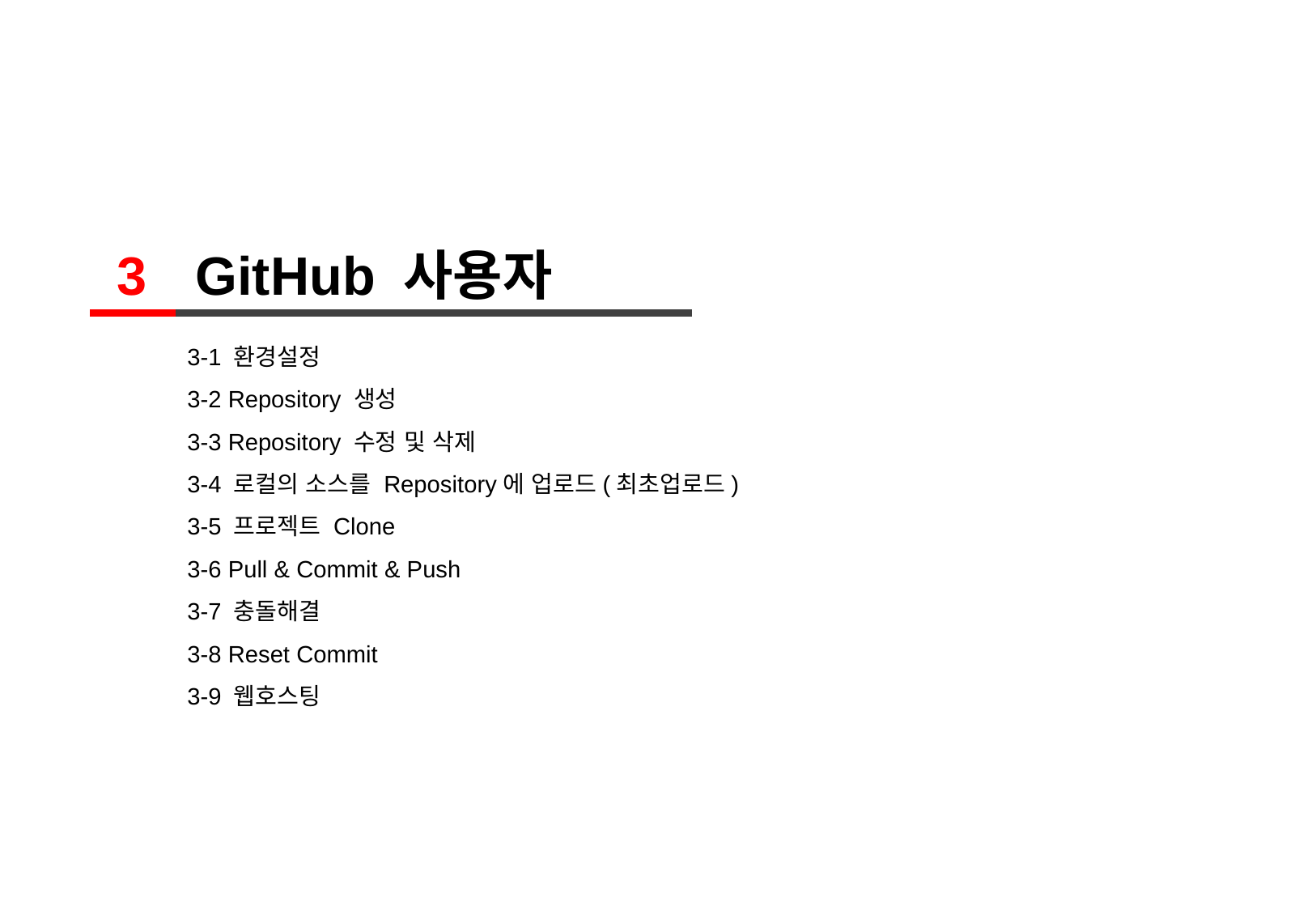

3
GitHub 사용자
3-1 환경설정
3-2 Repository 생성
3-3 Repository 수정 및 삭제
3-4 로컬의 소스를 Repository에 업로드(최초업로드)
3-5 프로젝트 Clone
3-6 Pull & Commit & Push
3-7 충돌해결
3-8 Reset Commit
3-9 웹호스팅